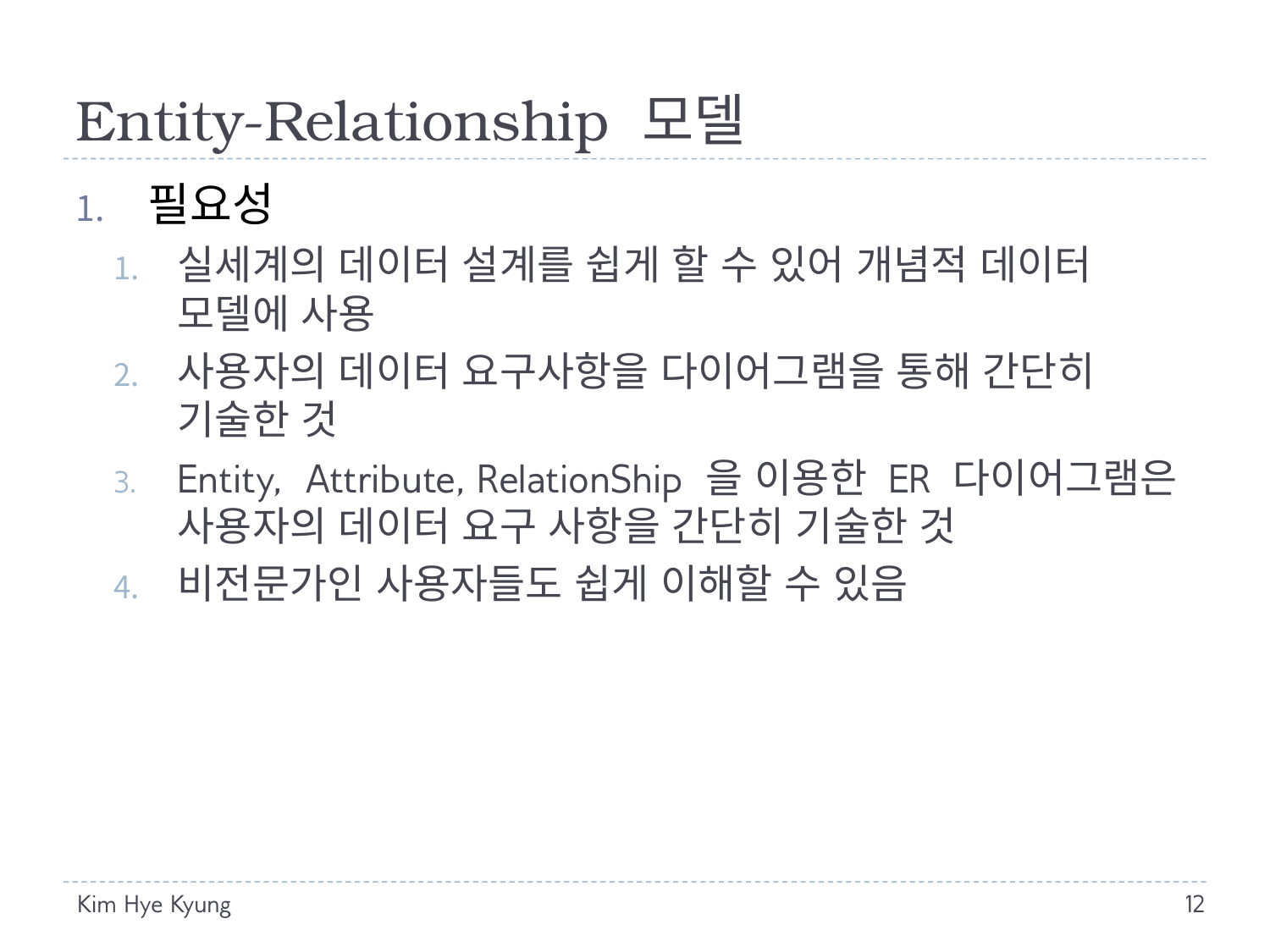

# Entity-Relationship 모델
필요성
실세계의 데이터 설계를 쉽게 할 수 있어 개념적 데이터 모델에 사용
사용자의 데이터 요구사항을 다이어그램을 통해 간단히 기술한 것
Entity,  Attribute, RelationShip 을 이용한 ER 다이어그램은 사용자의 데이터 요구 사항을 간단히 기술한 것
비전문가인 사용자들도 쉽게 이해할 수 있음
          12